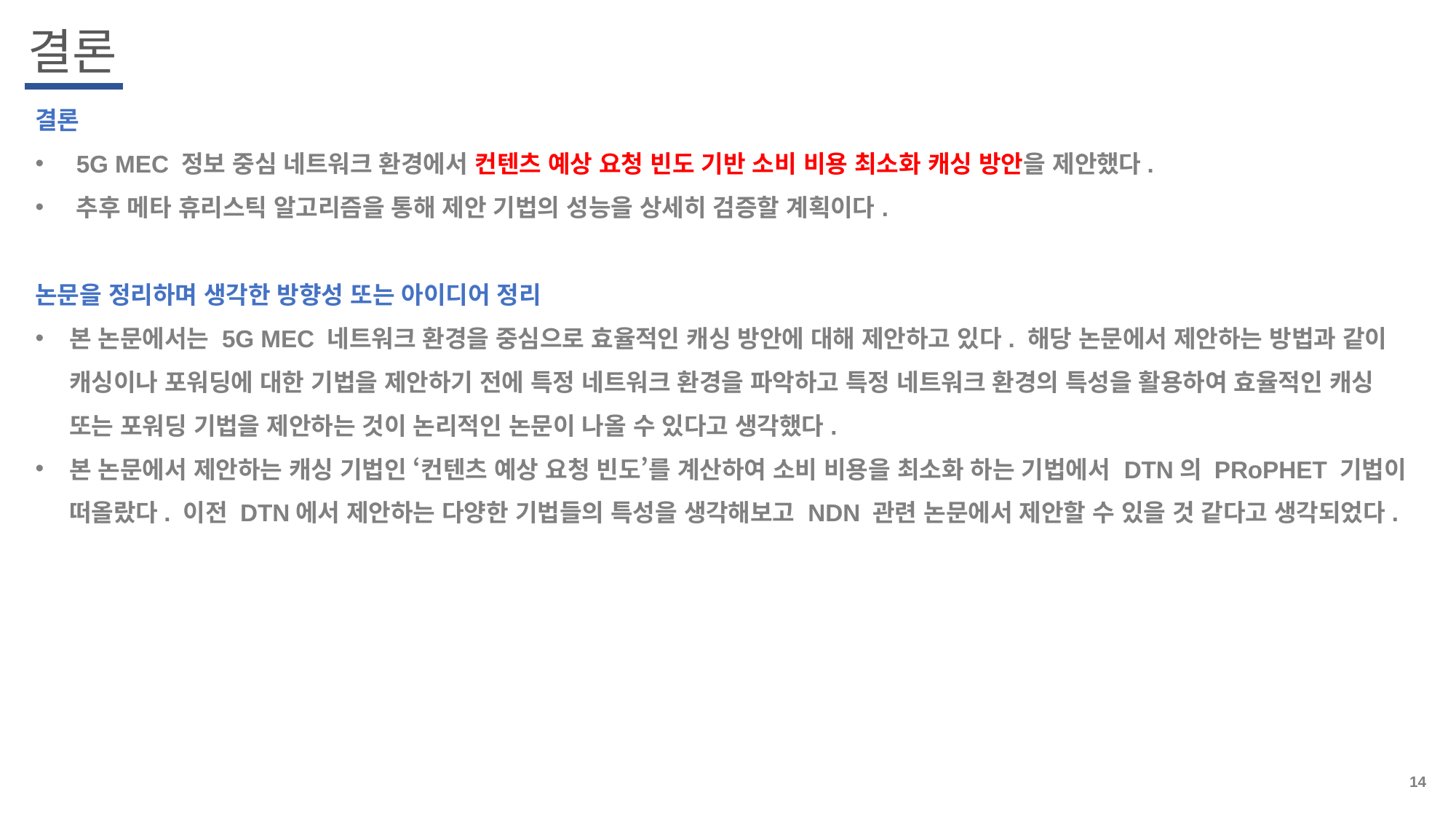

결론
결론
5G MEC 정보 중심 네트워크 환경에서 컨텐츠 예상 요청 빈도 기반 소비 비용 최소화 캐싱 방안을 제안했다.
추후 메타 휴리스틱 알고리즘을 통해 제안 기법의 성능을 상세히 검증할 계획이다.

논문을 정리하며 생각한 방향성 또는 아이디어 정리
본 논문에서는 5G MEC 네트워크 환경을 중심으로 효율적인 캐싱 방안에 대해 제안하고 있다. 해당 논문에서 제안하는 방법과 같이 캐싱이나 포워딩에 대한 기법을 제안하기 전에 특정 네트워크 환경을 파악하고 특정 네트워크 환경의 특성을 활용하여 효율적인 캐싱 또는 포워딩 기법을 제안하는 것이 논리적인 논문이 나올 수 있다고 생각했다.
본 논문에서 제안하는 캐싱 기법인 ‘컨텐츠 예상 요청 빈도’를 계산하여 소비 비용을 최소화 하는 기법에서 DTN의 PRoPHET 기법이 떠올랐다. 이전 DTN에서 제안하는 다양한 기법들의 특성을 생각해보고 NDN 관련 논문에서 제안할 수 있을 것 같다고 생각되었다.

14